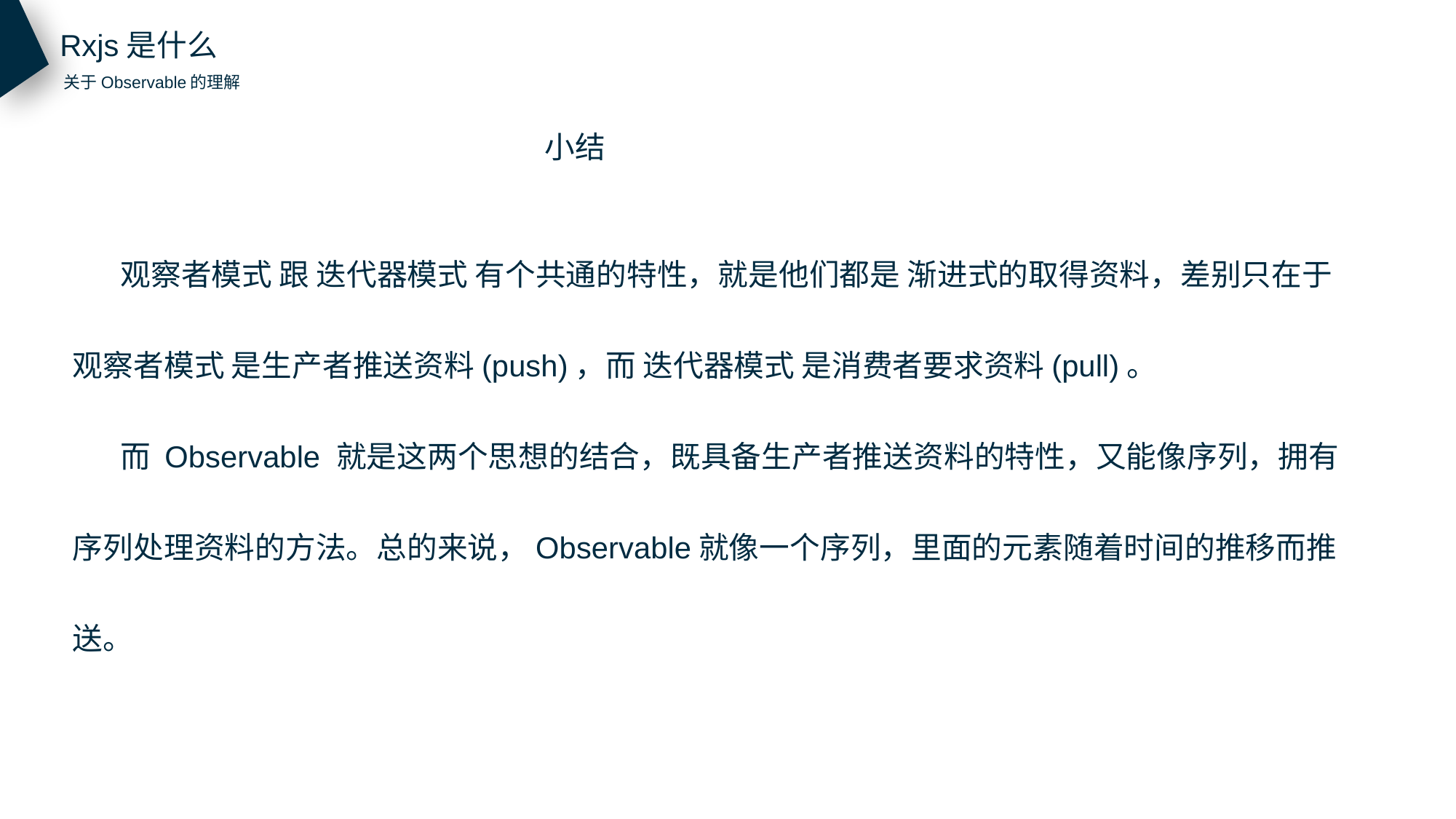

Rxjs是什么
关于Observable的理解
                                                                     小结

      观察者模式 跟 迭代器模式 有个共通的特性，就是他们都是 渐进式的取得资料，差别只在于观察者模式 是生产者推送资料(push)，而 迭代器模式 是消费者要求资料(pull)。
      而 Observable 就是这两个思想的结合，既具备生产者推送资料的特性，又能像序列，拥有序列处理资料的方法。总的来说，Observable就像一个序列，里面的元素随着时间的推移而推送。